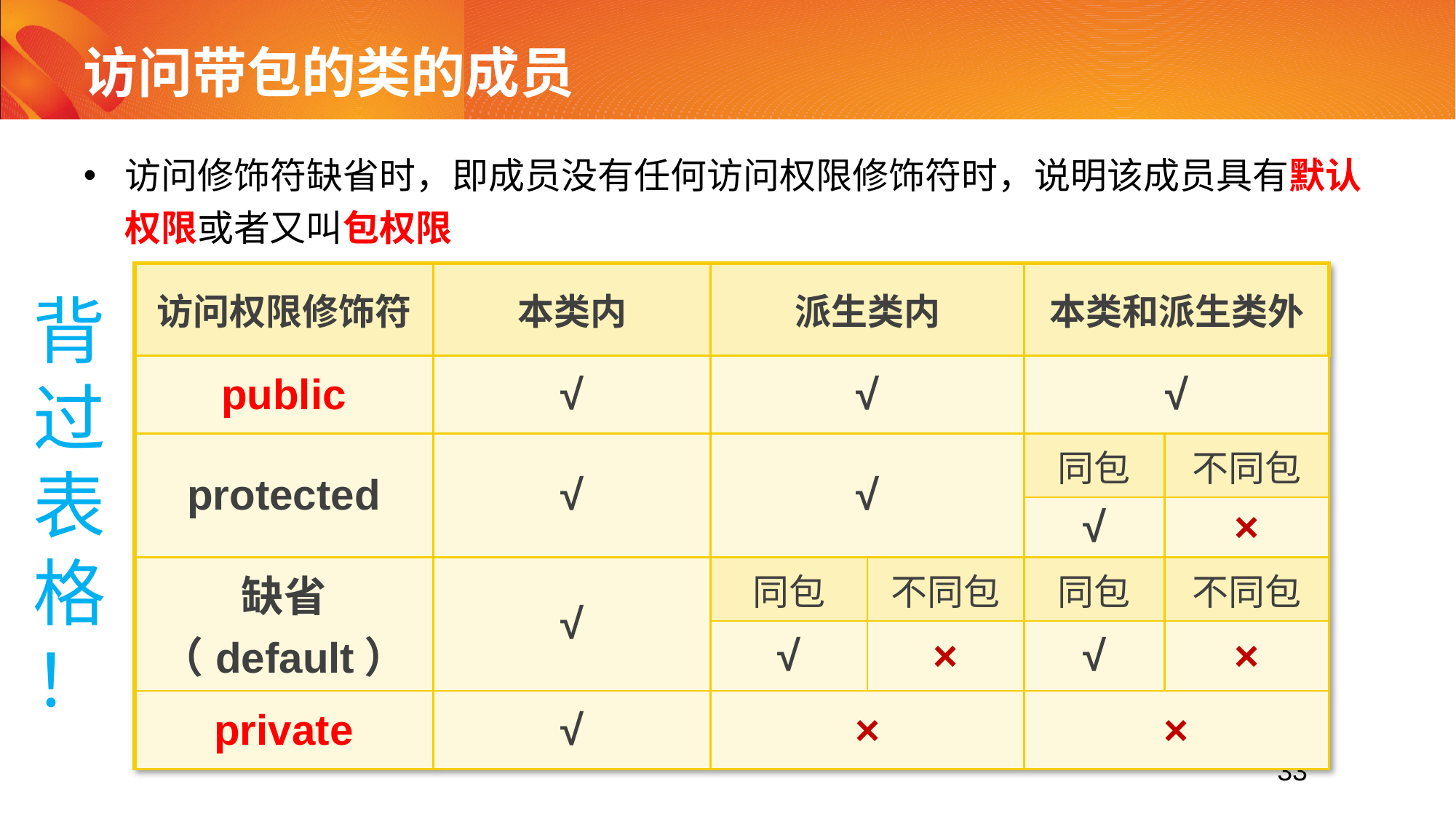

# 访问带包的类的成员
访问修饰符缺省时，即成员没有任何访问权限修饰符时，说明该成员具有默认权限或者又叫包权限
| 访问权限修饰符 | 本类内 | 派生类内 |  | 本类和派生类外 |  |
| --- | --- | --- | --- | --- | --- |
| public | √ | √ |  | √ |  |
| protected | √ | √ |  | 同包 | 不同包 |
|  |  |  |  | √ | × |
| 缺省（default） | √ | 同包 | 不同包 | 同包 | 不同包 |
|  |  | √ | × | √ | × |
| private | √ | × |  | × |  |
背
过
表
格
！